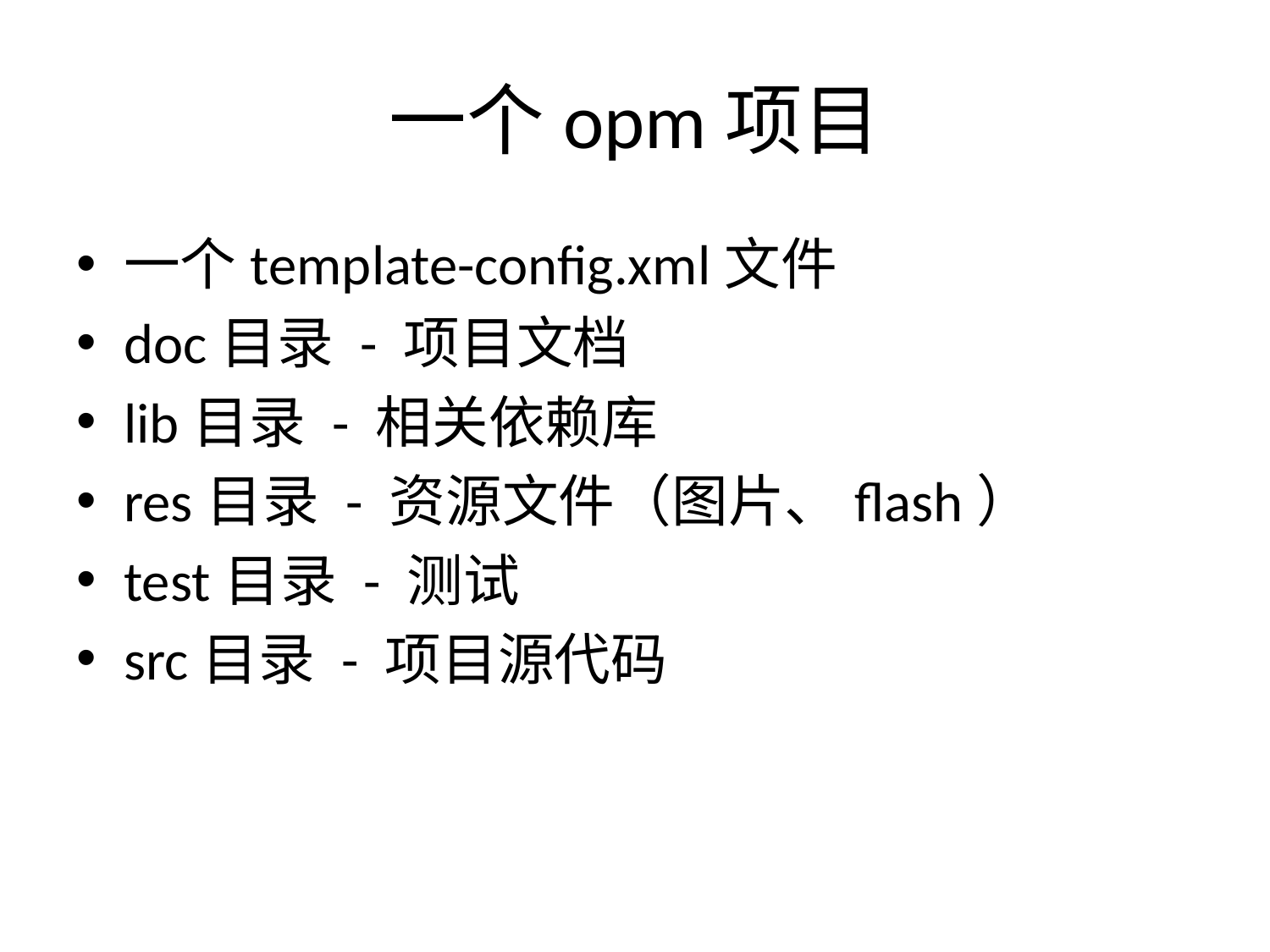

# 一个opm项目
一个template-config.xml文件
doc目录 - 项目文档
lib目录 - 相关依赖库
res目录 - 资源文件（图片、flash）
test目录 - 测试
src目录 - 项目源代码